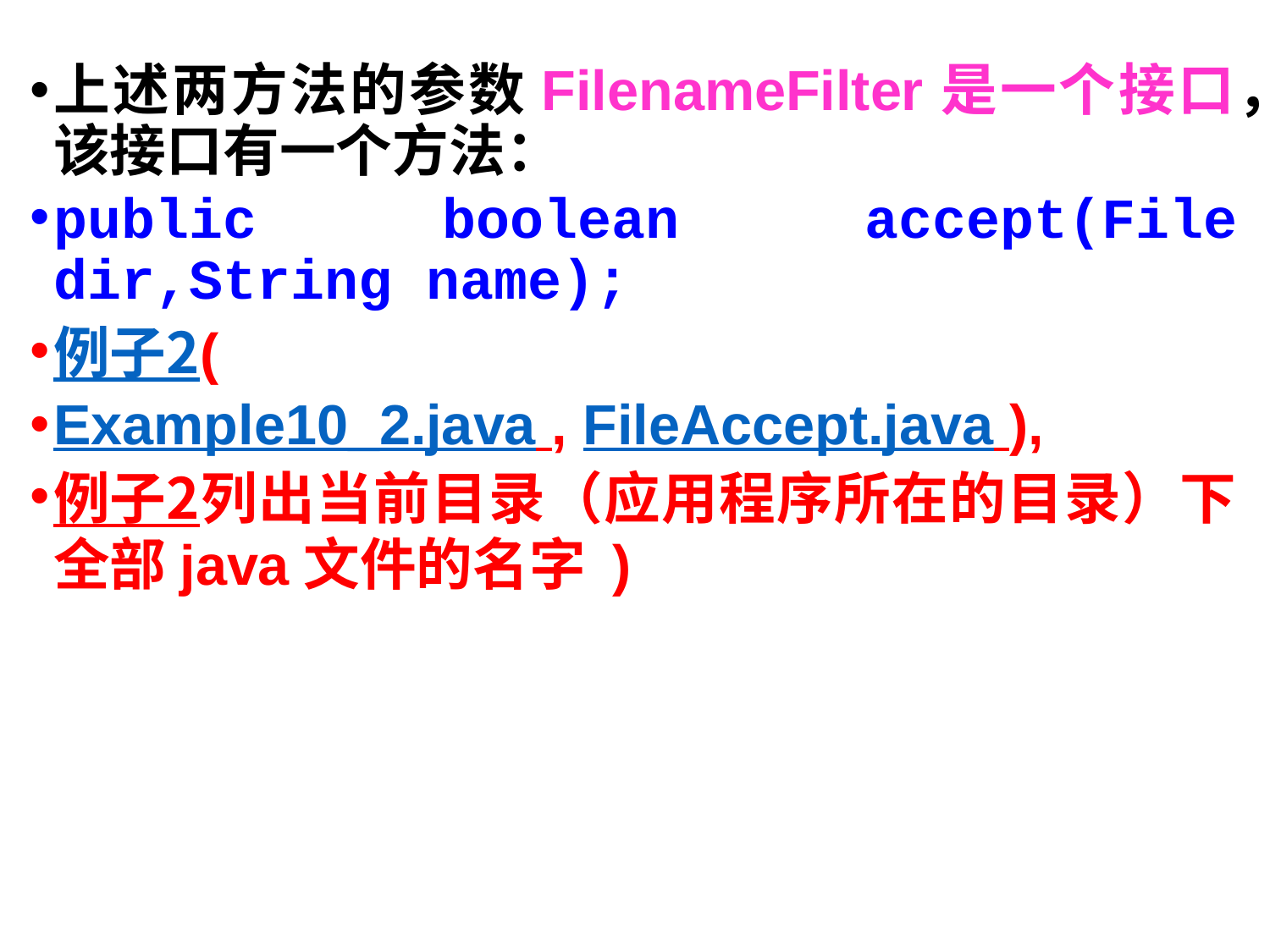

上述两方法的参数FilenameFilter是一个接口，该接口有一个方法：
public boolean accept(File dir,String name);
例子2(
Example10_2.java , FileAccept.java ),
例子2列出当前目录（应用程序所在的目录）下全部java文件的名字 )